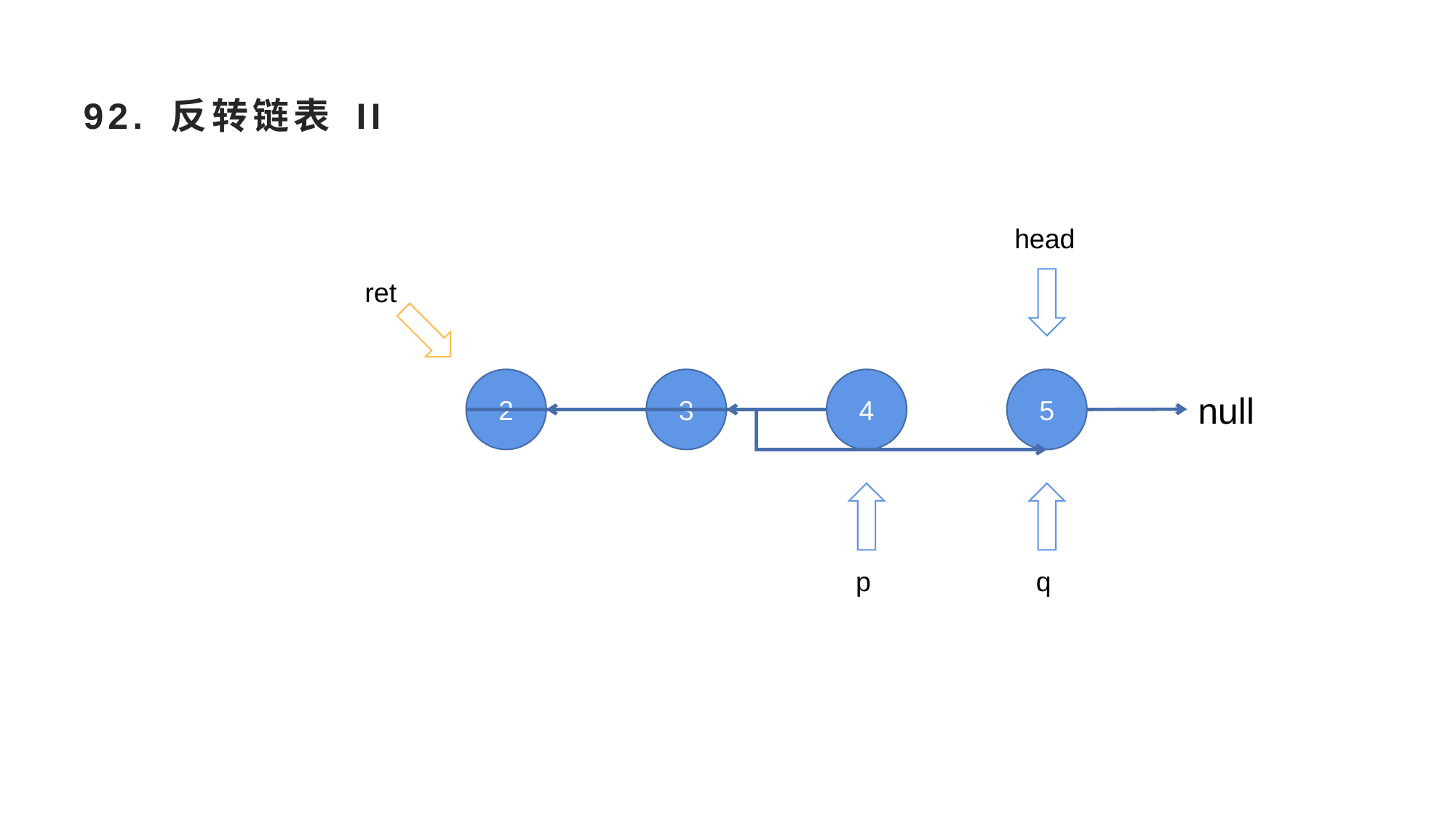

# 92. 反转链表 II
head

ret

2
3
4
5
null

p

q